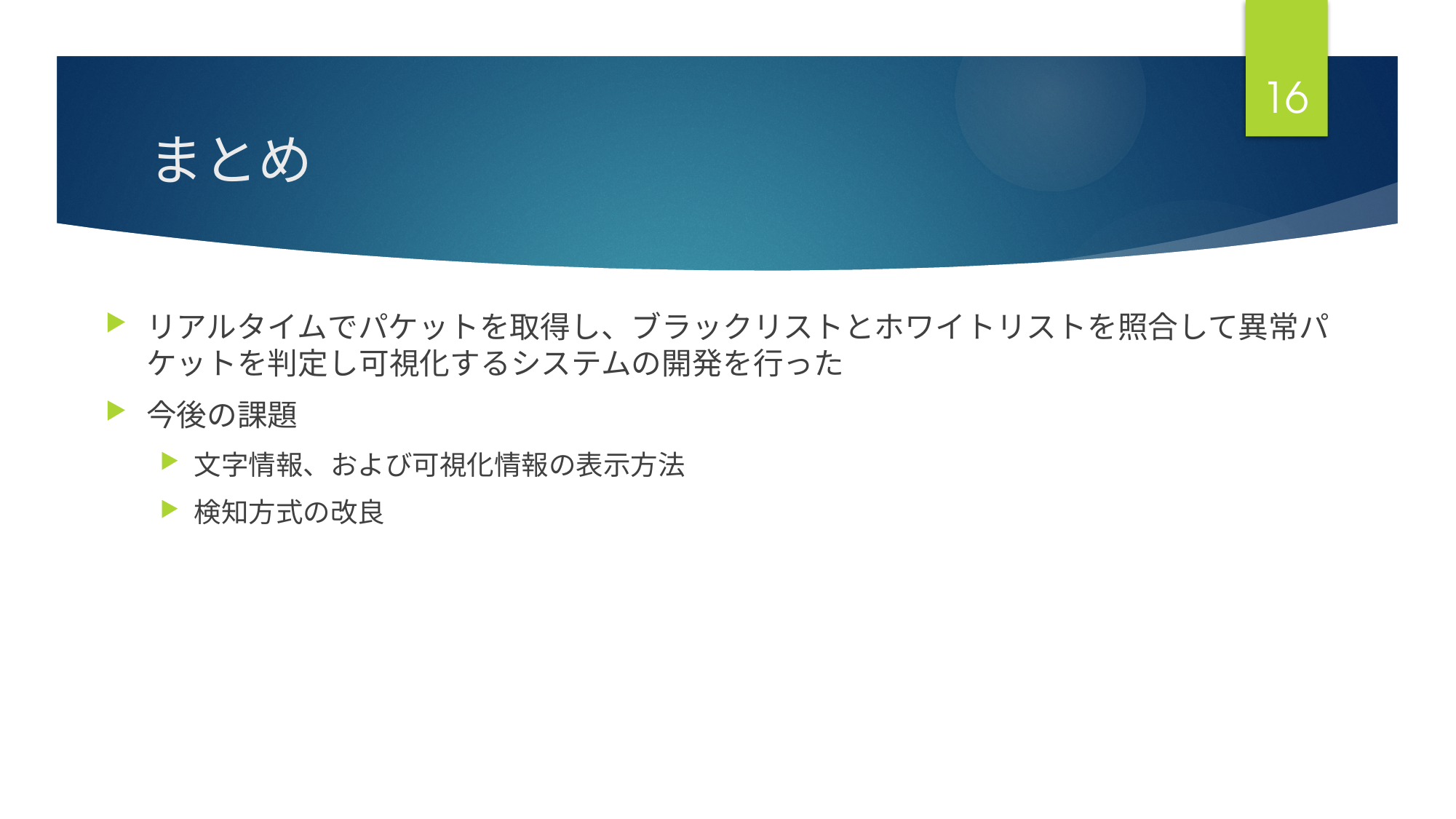

16
# まとめ
リアルタイムでパケットを取得し、ブラックリストとホワイトリストを照合して異常パケットを判定し可視化するシステムの開発を行った
今後の課題
文字情報、および可視化情報の表示方法
検知方式の改良